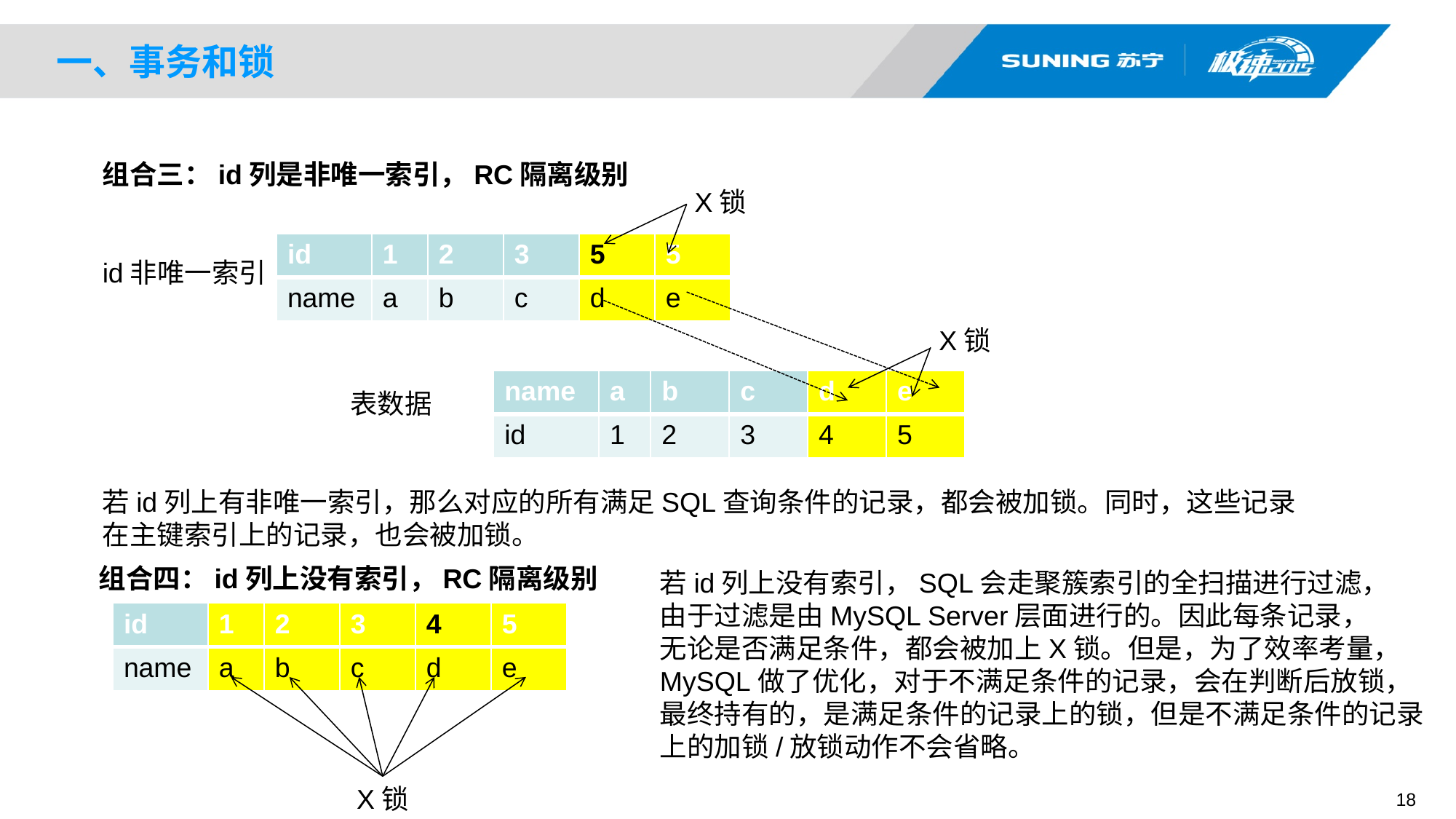

# 一、事务和锁
组合三：id列是非唯一索引，RC隔离级别

id非唯一索引

                                       表数据

若id列上有非唯一索引，那么对应的所有满足SQL查询条件的记录，都会被加锁。同时，这些记录在主键索引上的记录，也会被加锁。

X锁
| id | 1 | 2 | 3 | 5 | 5 |
| --- | --- | --- | --- | --- | --- |
| name | a | b | c | d | e |
X锁
| name | a | b | c | d | e |
| --- | --- | --- | --- | --- | --- |
| id | 1 | 2 | 3 | 4 | 5 |
组合四：id列上没有索引，RC隔离级别

若id列上没有索引，SQL会走聚簇索引的全扫描进行过滤，
由于过滤是由MySQL Server层面进行的。因此每条记录，
无论是否满足条件，都会被加上X锁。但是，为了效率考量，
MySQL做了优化，对于不满足条件的记录，会在判断后放锁，
最终持有的，是满足条件的记录上的锁，但是不满足条件的记录
上的加锁/放锁动作不会省略。
| id | 1 | 2 | 3 | 4 | 5 |
| --- | --- | --- | --- | --- | --- |
| name | a | b | c | d | e |
X锁